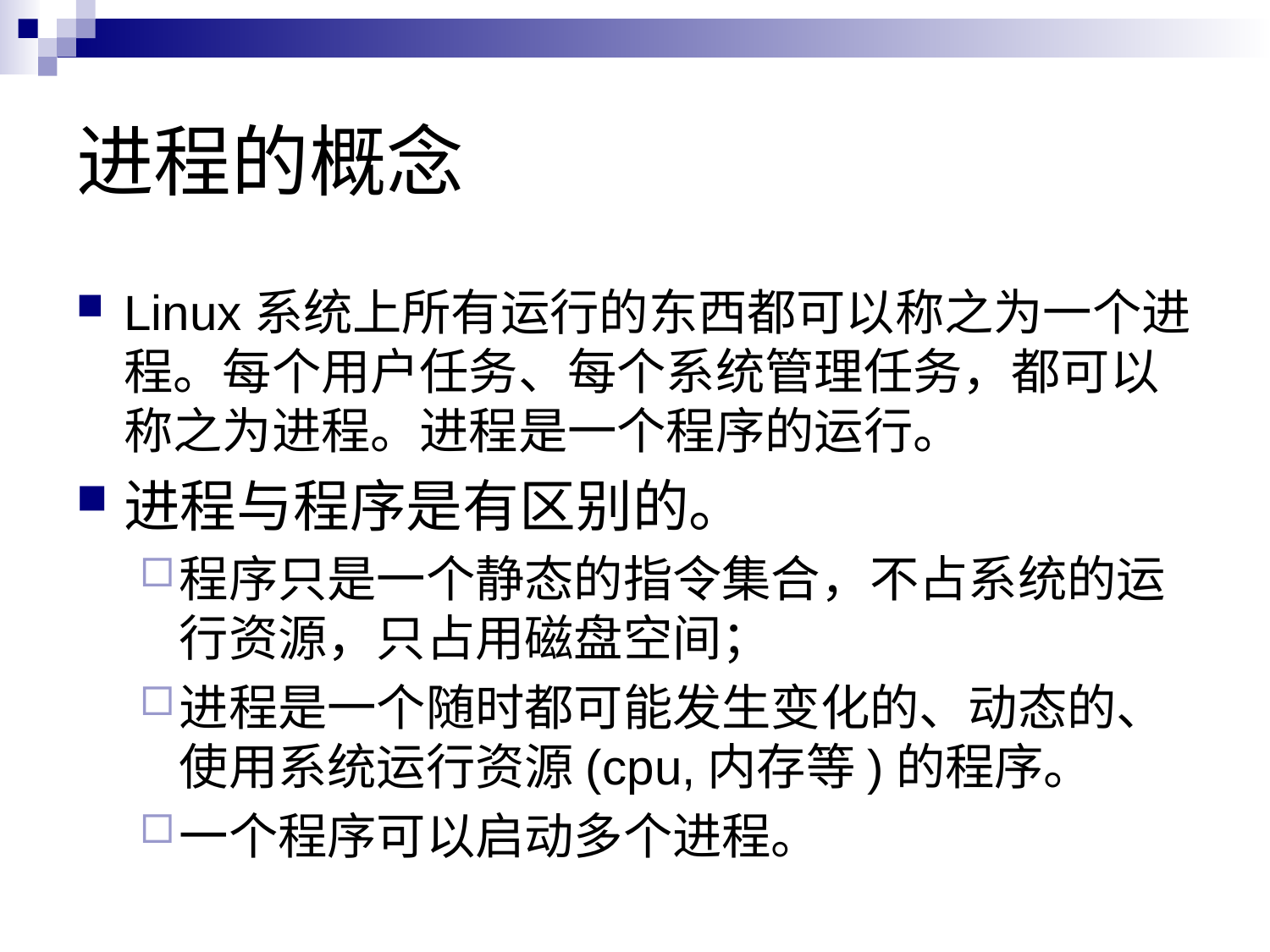

# 进程的概念
Linux系统上所有运行的东西都可以称之为一个进程。每个用户任务、每个系统管理任务，都可以称之为进程。进程是一个程序的运行。
进程与程序是有区别的。
程序只是一个静态的指令集合，不占系统的运行资源，只占用磁盘空间；
进程是一个随时都可能发生变化的、动态的、使用系统运行资源(cpu,内存等)的程序。
一个程序可以启动多个进程。